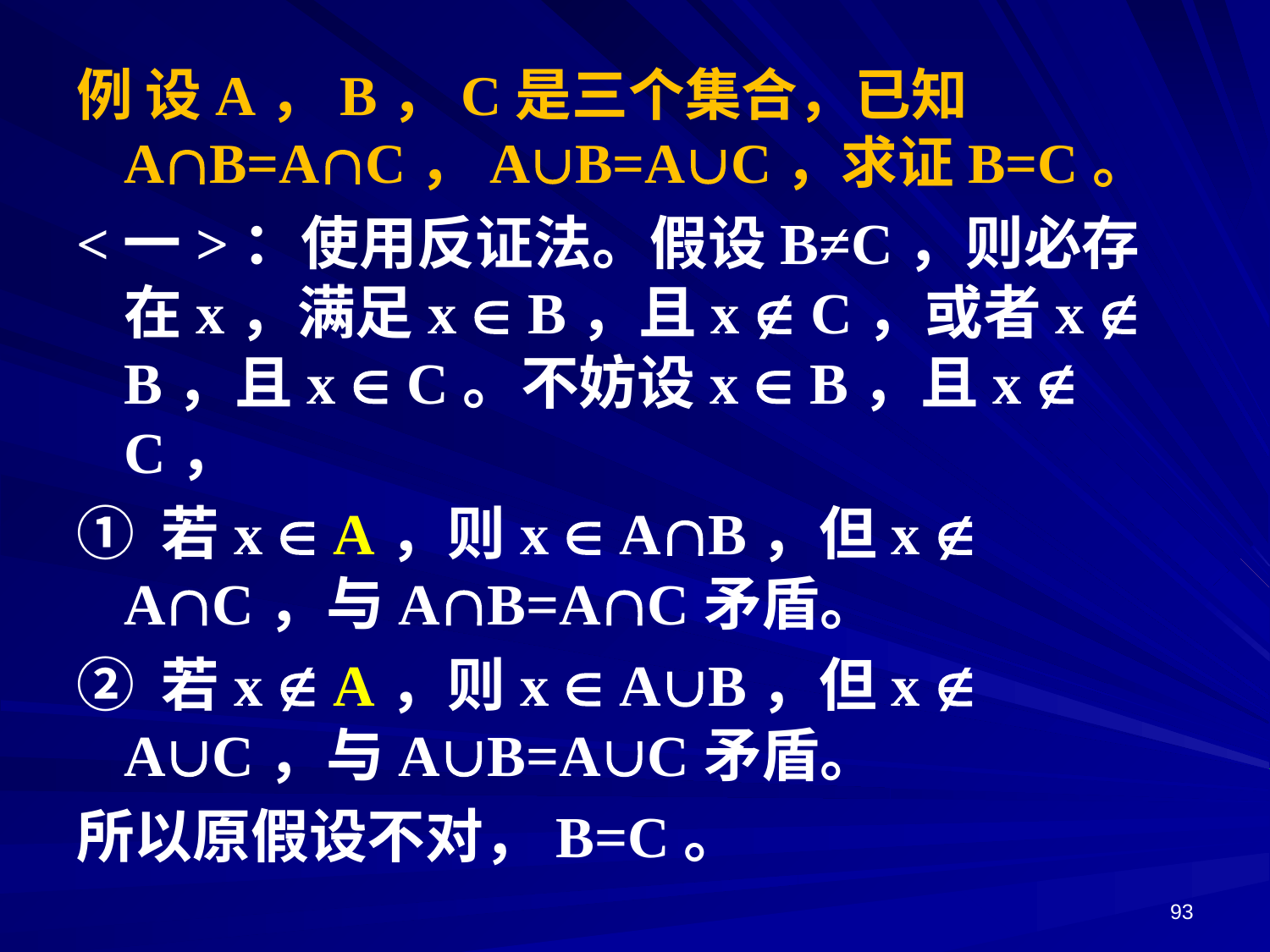

例 设A，B，C是三个集合，已知A∩B=A∩C，A∪B=A∪C，求证B=C。
<一>：使用反证法。假设B≠C，则必存在x，满足x ∈ B，且x ∉ C，或者x ∉ B，且x ∈ C。不妨设x ∈ B，且x ∉ C，
① 若x ∈ A，则x ∈ A∩B，但x ∉ A∩C，与A∩B=A∩C矛盾。
② 若x ∉ A，则x ∈ A∪B，但x ∉ A∪C，与A∪B=A∪C矛盾。
所以原假设不对，B=C。

93